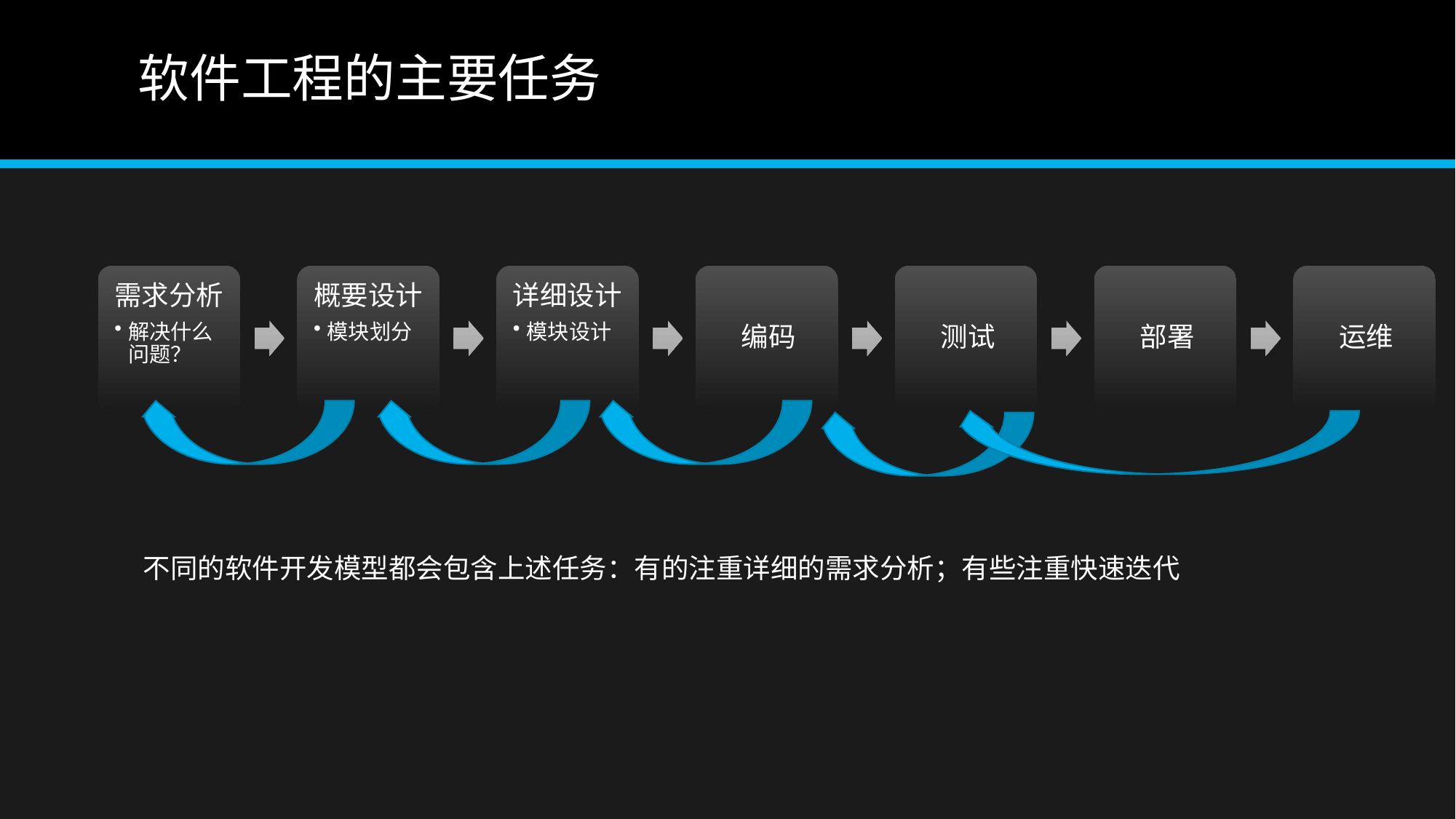

# 软件工程的主要任务
需求分析
解决什么问题？

概要设计
模块划分

详细设计
模块设计

编码

测试

部署

运维

不同的软件开发模型都会包含上述任务：有的注重详细的需求分析；有些注重快速迭代